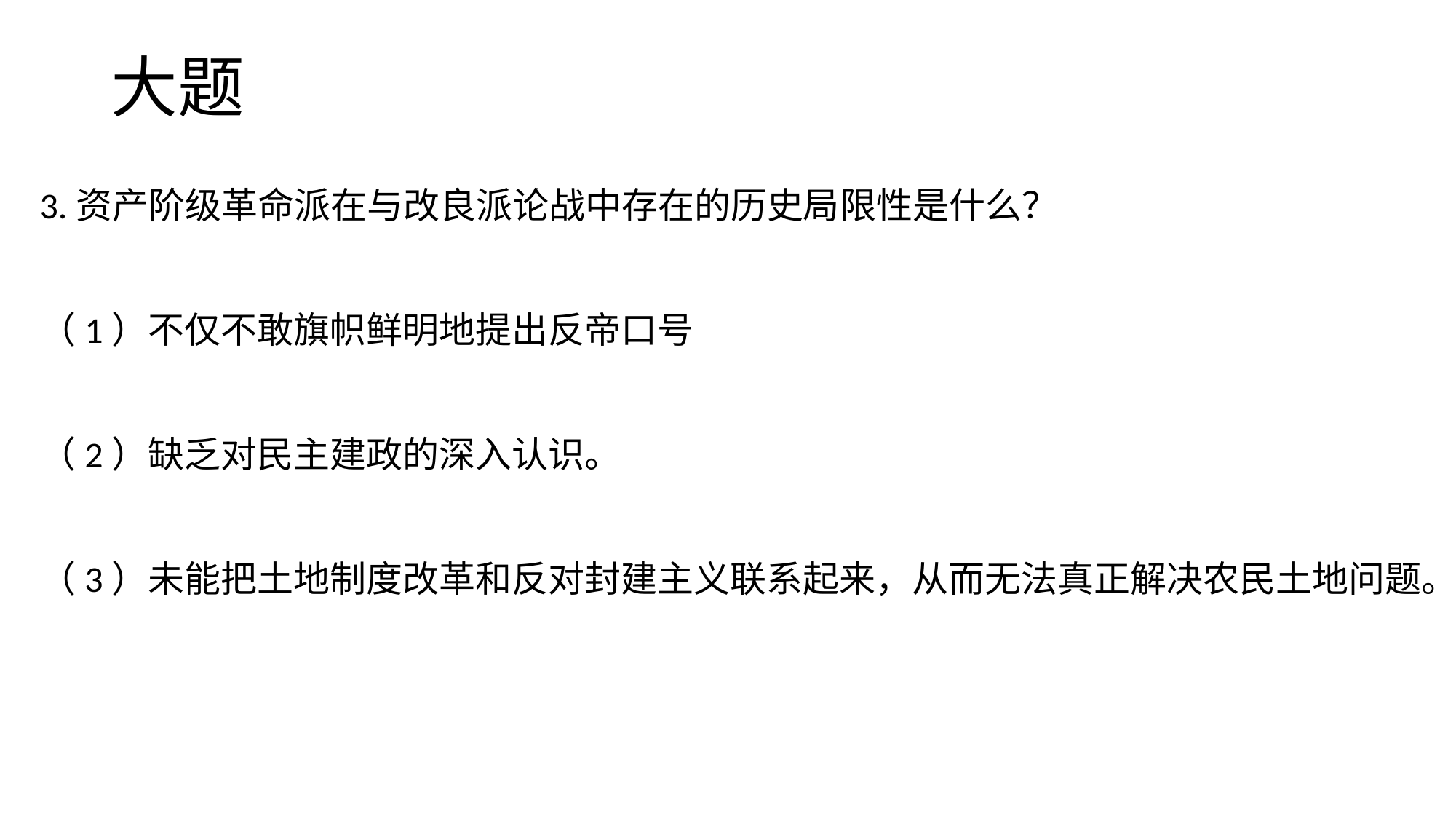

# 大题
3.资产阶级革命派在与改良派论战中存在的历史局限性是什么？
（1）不仅不敢旗帜鲜明地提出反帝口号
（2）缺乏对民主建政的深入认识。
（3）未能把土地制度改革和反对封建主义联系起来，从而无法真正解决农民土地问题。